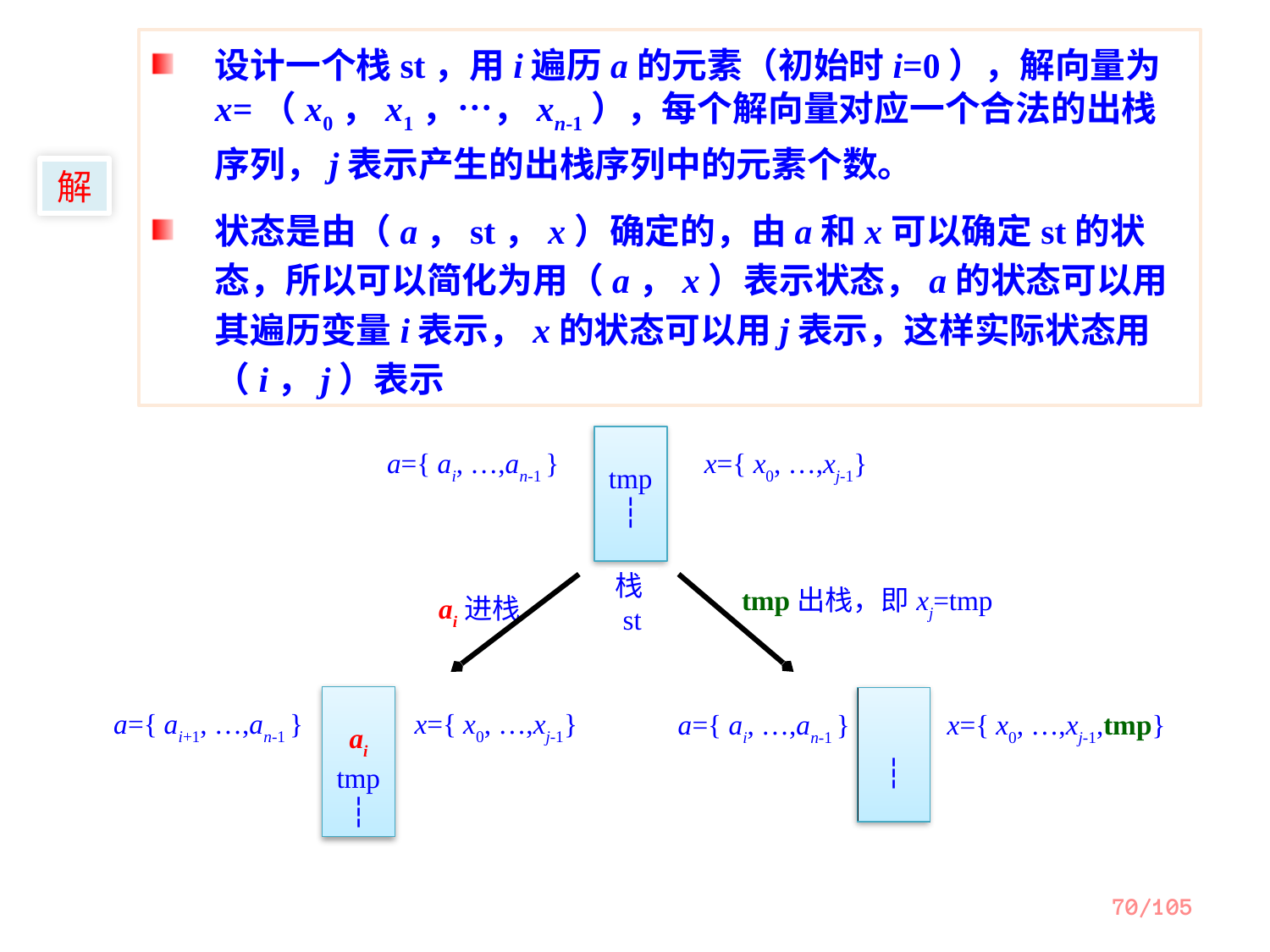

设计一个栈st，用i遍历a的元素（初始时i=0），解向量为x=（x0，x1，…，xn-1），每个解向量对应一个合法的出栈序列，j表示产生的出栈序列中的元素个数。
状态是由（a，st，x）确定的，由a和x可以确定st的状态，所以可以简化为用（a，x）表示状态，a的状态可以用其遍历变量i表示，x的状态可以用j表示，这样实际状态用（i，j）表示
解

tmp
┆
a={ ai, …,an-1 }
x={ x0, …,xj-1}
栈st

tmp出栈，即xj=tmp
ai进栈

ai
tmp
┆

┆
a={ ai+1, …,an-1 }
x={ x0, …,xj-1}
a={ ai, …,an-1 }
x={ x0, …,xj-1,tmp}
70/105